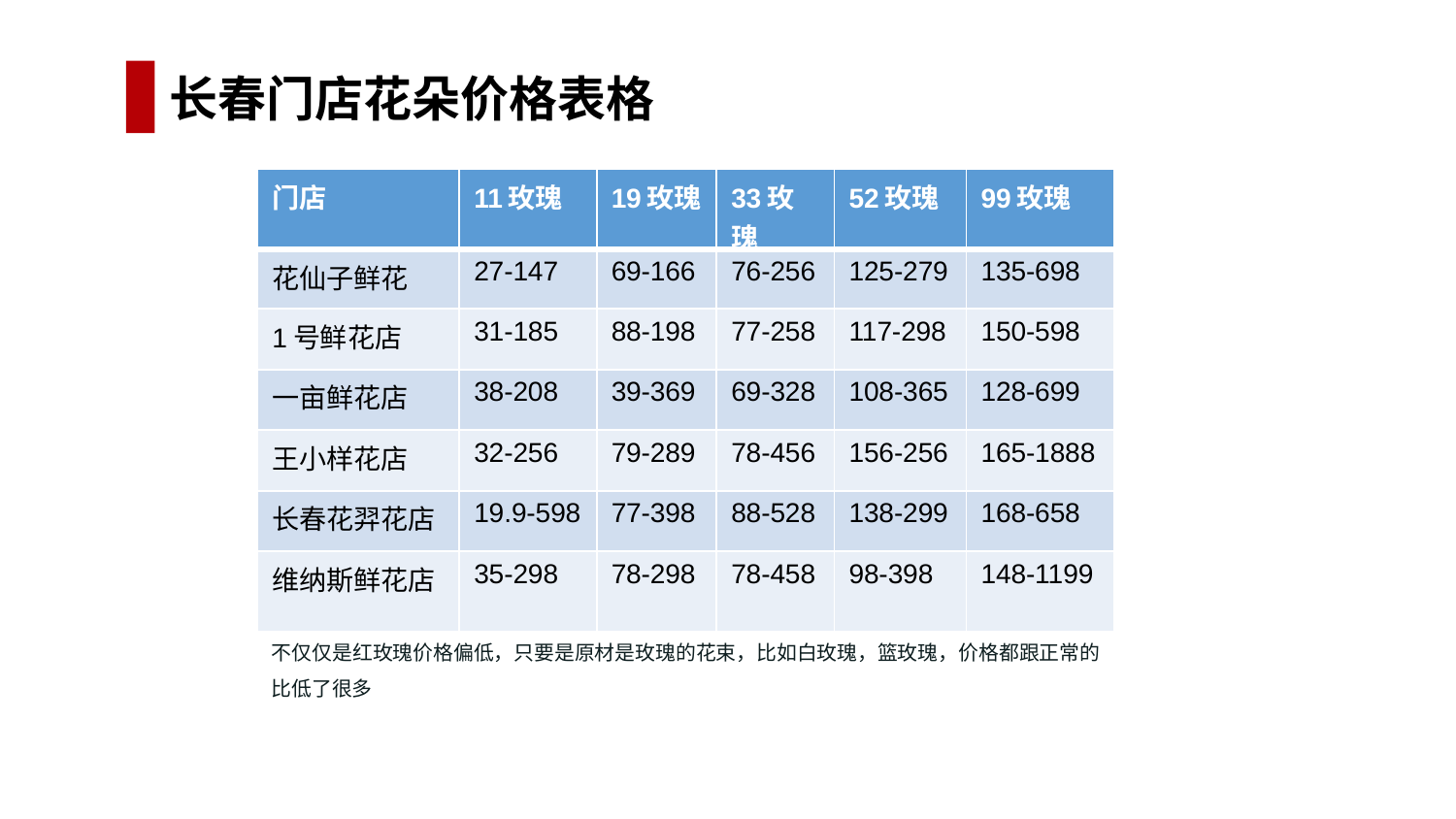

长春门店花朵价格表格
| 门店 | 11玫瑰 | 19玫瑰 | 33玫瑰 | 52玫瑰 | 99玫瑰 |
| --- | --- | --- | --- | --- | --- |
| 花仙子鲜花 | 27-147 | 69-166 | 76-256 | 125-279 | 135-698 |
| 1号鲜花店 | 31-185 | 88-198 | 77-258 | 117-298 | 150-598 |
| 一亩鲜花店 | 38-208 | 39-369 | 69-328 | 108-365 | 128-699 |
| 王小样花店 | 32-256 | 79-289 | 78-456 | 156-256 | 165-1888 |
| 长春花羿花店 | 19.9-598 | 77-398 | 88-528 | 138-299 | 168-658 |
| 维纳斯鲜花店 | 35-298 | 78-298 | 78-458 | 98-398 | 148-1199 |
不仅仅是红玫瑰价格偏低，只要是原材是玫瑰的花束，比如白玫瑰，篮玫瑰，价格都跟正常的比低了很多